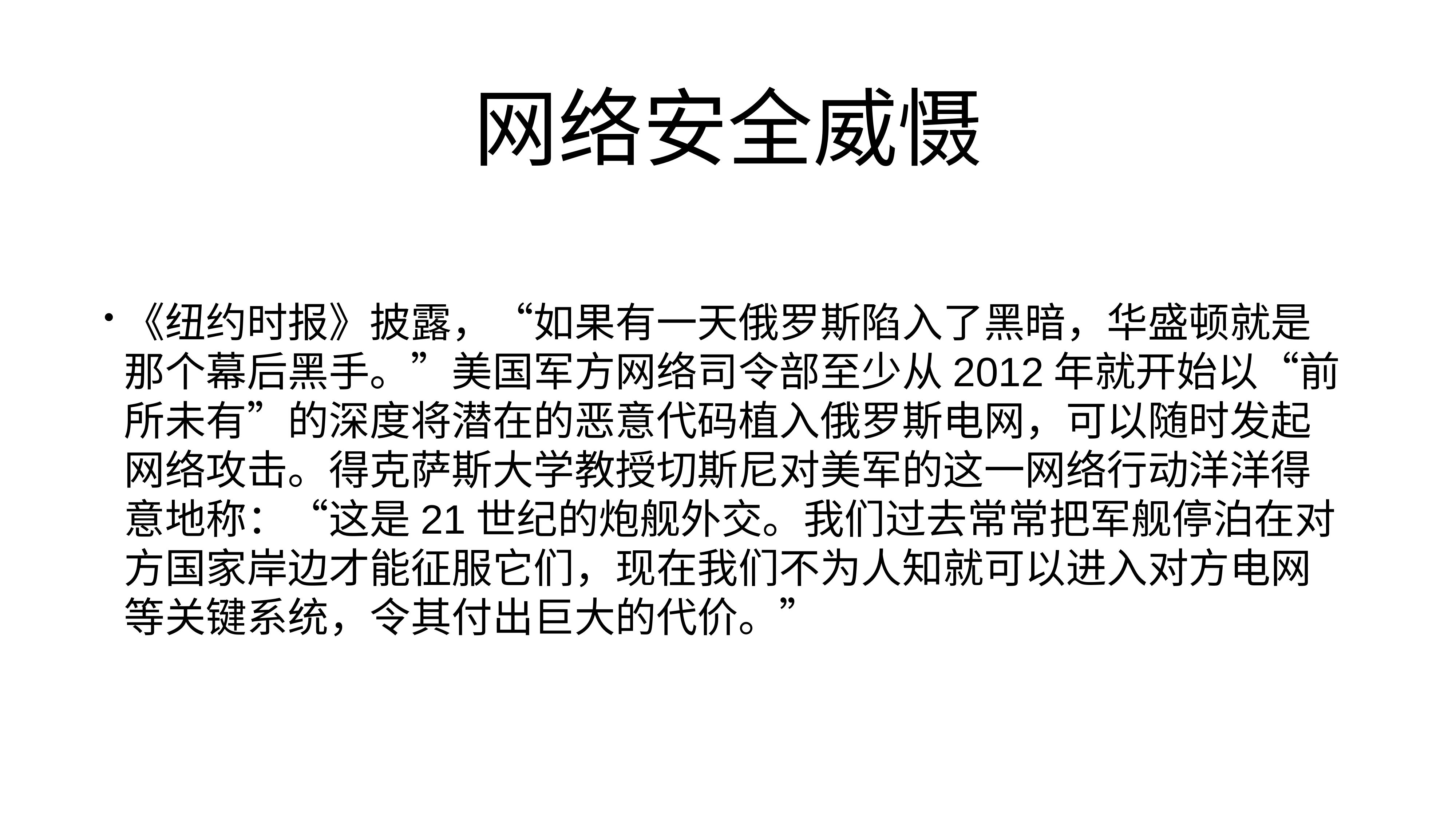

# 网络安全威慑
《纽约时报》披露，“如果有一天俄罗斯陷入了黑暗，华盛顿就是那个幕后黑手。”美国军方网络司令部至少从2012年就开始以“前所未有”的深度将潜在的恶意代码植入俄罗斯电网，可以随时发起网络攻击。得克萨斯大学教授切斯尼对美军的这一网络行动洋洋得意地称：“这是21世纪的炮舰外交。我们过去常常把军舰停泊在对方国家岸边才能征服它们，现在我们不为人知就可以进入对方电网等关键系统，令其付出巨大的代价。”